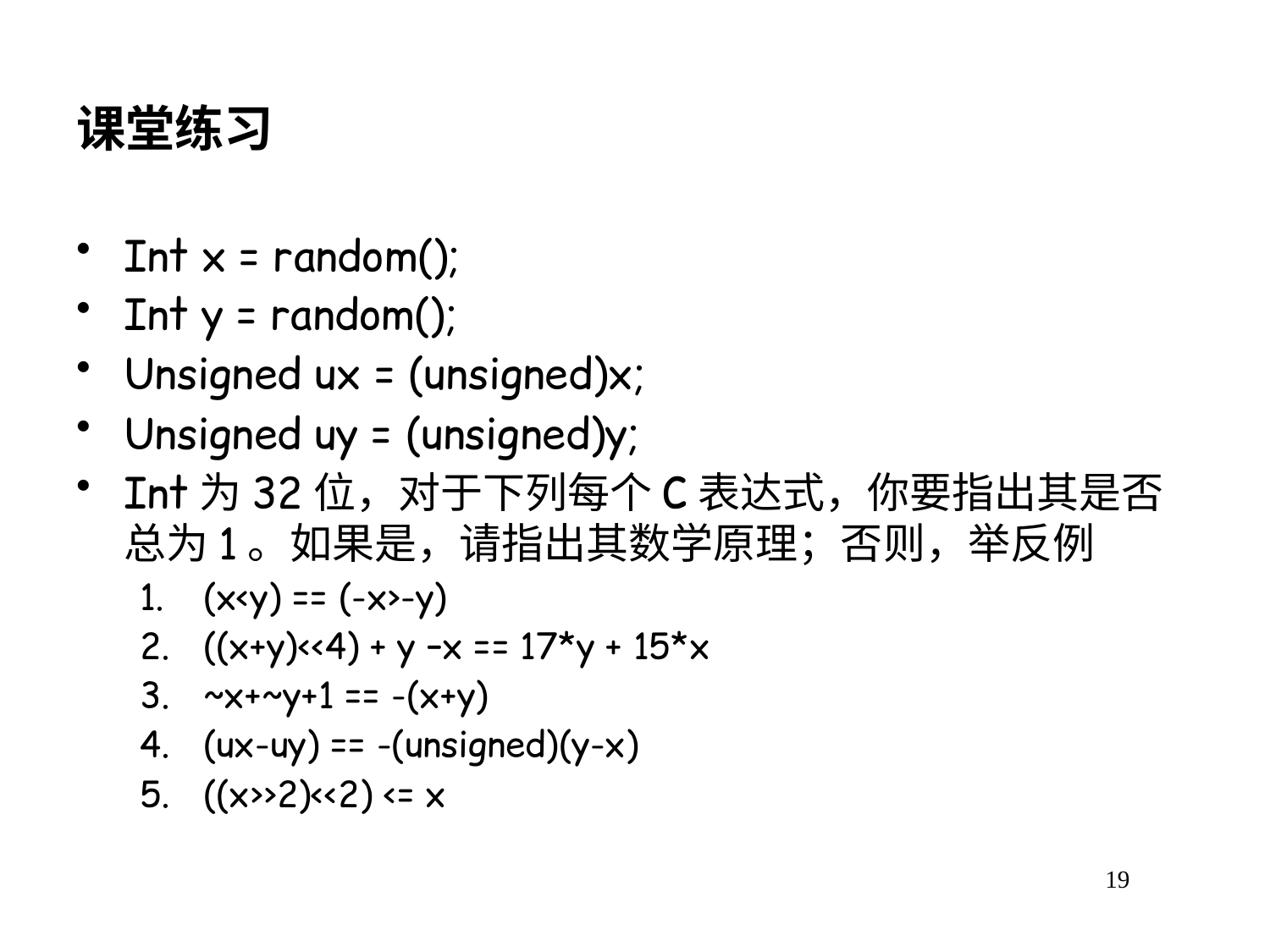

# 课堂练习
Int x = random();
Int y = random();
Unsigned ux = (unsigned)x;
Unsigned uy = (unsigned)y;
Int为32位，对于下列每个C表达式，你要指出其是否总为1。如果是，请指出其数学原理；否则，举反例
(x<y) == (-x>-y)
((x+y)<<4) + y –x == 17*y + 15*x
~x+~y+1 == -(x+y)
(ux-uy) == -(unsigned)(y-x)
((x>>2)<<2) <= x
19